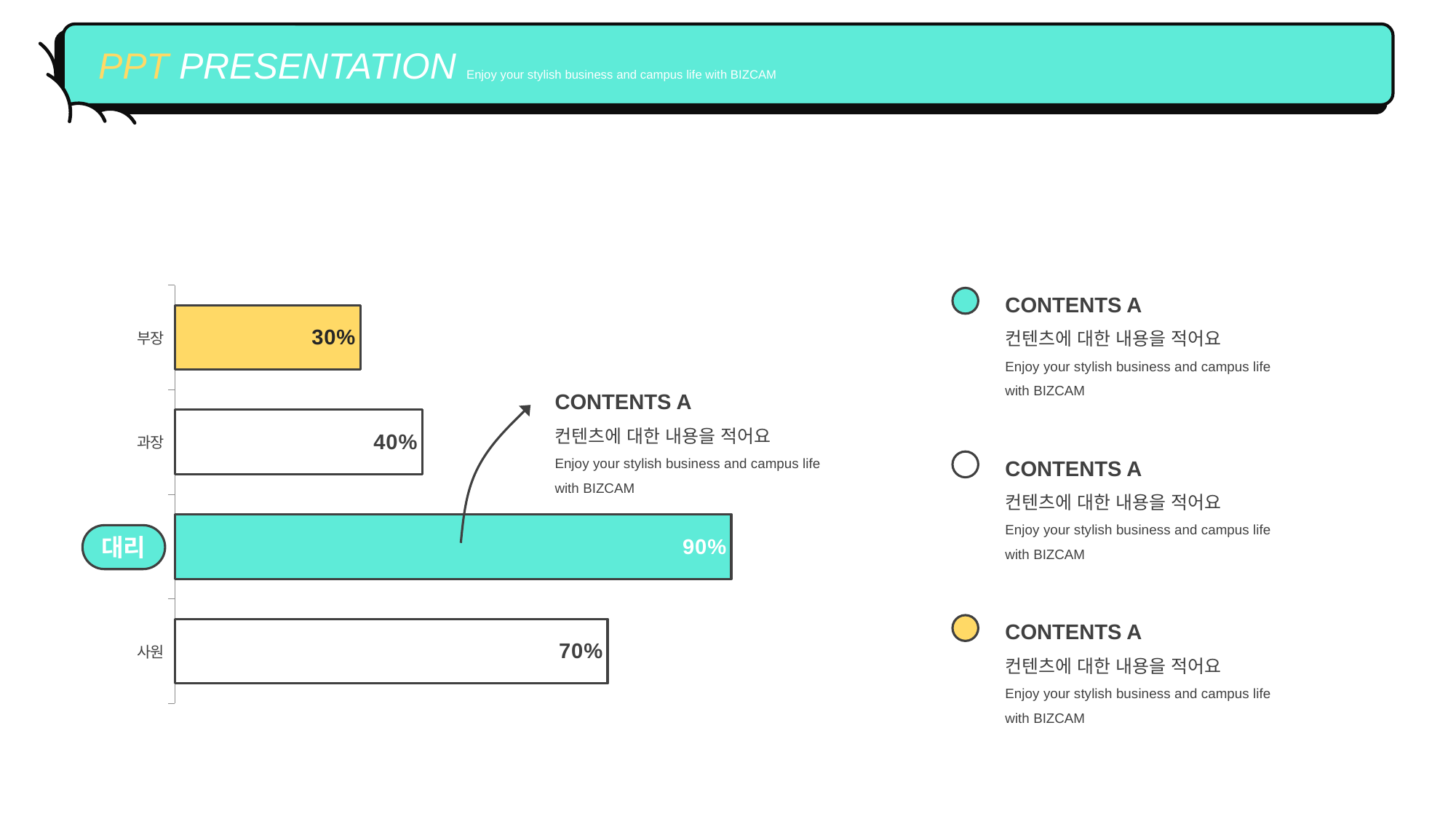

PPT PRESENTATION Enjoy your stylish business and campus life with BIZCAM

CONTENTS A
컨텐츠에 대한 내용을 적어요
Enjoy your stylish business and campus life with BIZCAM

### Chart

| Category | 계열 1 |
|---|---|
| 사원 | 0.7 |
| 대리 | 0.9 |
| 과장 | 0.4 |
| 부장 | 0.3 |
CONTENTS A
컨텐츠에 대한 내용을 적어요
Enjoy your stylish business and campus life with BIZCAM

CONTENTS A
컨텐츠에 대한 내용을 적어요
Enjoy your stylish business and campus life with BIZCAM

대리
CONTENTS A
컨텐츠에 대한 내용을 적어요
Enjoy your stylish business and campus life with BIZCAM